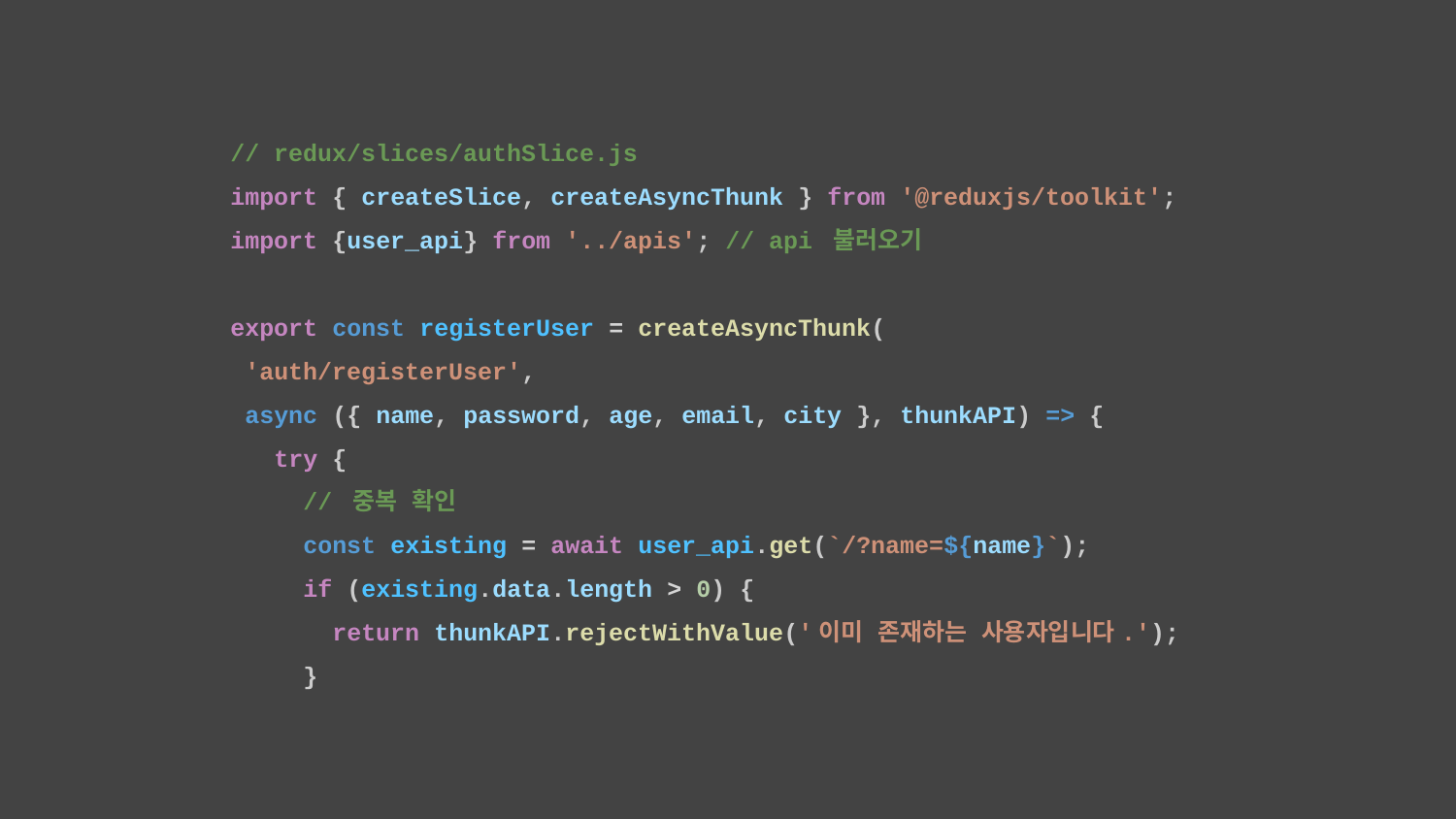

// redux/slices/authSlice.js
import { createSlice, createAsyncThunk } from '@reduxjs/toolkit';
import {user_api} from '../apis'; // api 불러오기

export const registerUser = createAsyncThunk(
 'auth/registerUser',
 async ({ name, password, age, email, city }, thunkAPI) => {
   try {
     // 중복 확인
     const existing = await user_api.get(`/?name=${name}`);
     if (existing.data.length > 0) {
       return thunkAPI.rejectWithValue('이미 존재하는 사용자입니다.');
     }